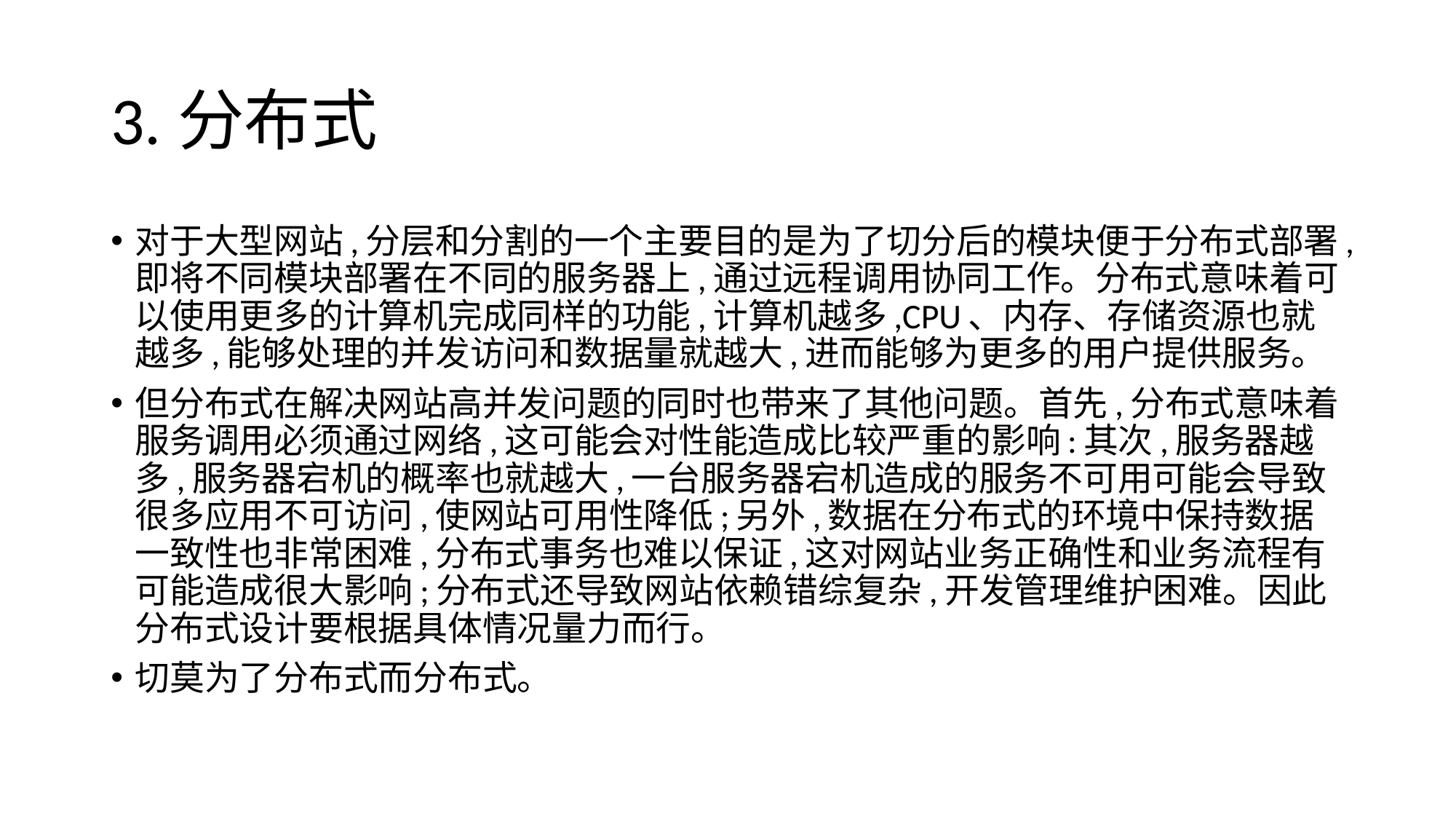

# 3.分布式
对于大型网站,分层和分割的一个主要目的是为了切分后的模块便于分布式部署,即将不同模块部署在不同的服务器上,通过远程调用协同工作。分布式意味着可以使用更多的计算机完成同样的功能,计算机越多,CPU、内存、存储资源也就越多,能够处理的并发访问和数据量就越大,进而能够为更多的用户提供服务。
但分布式在解决网站高并发问题的同时也带来了其他问题。首先,分布式意味着服务调用必须通过网络,这可能会对性能造成比较严重的影响:其次,服务器越多,服务器宕机的概率也就越大,一台服务器宕机造成的服务不可用可能会导致很多应用不可访问,使网站可用性降低;另外,数据在分布式的环境中保持数据一致性也非常困难,分布式事务也难以保证,这对网站业务正确性和业务流程有可能造成很大影响;分布式还导致网站依赖错综复杂,开发管理维护困难。因此分布式设计要根据具体情况量力而行。
切莫为了分布式而分布式。